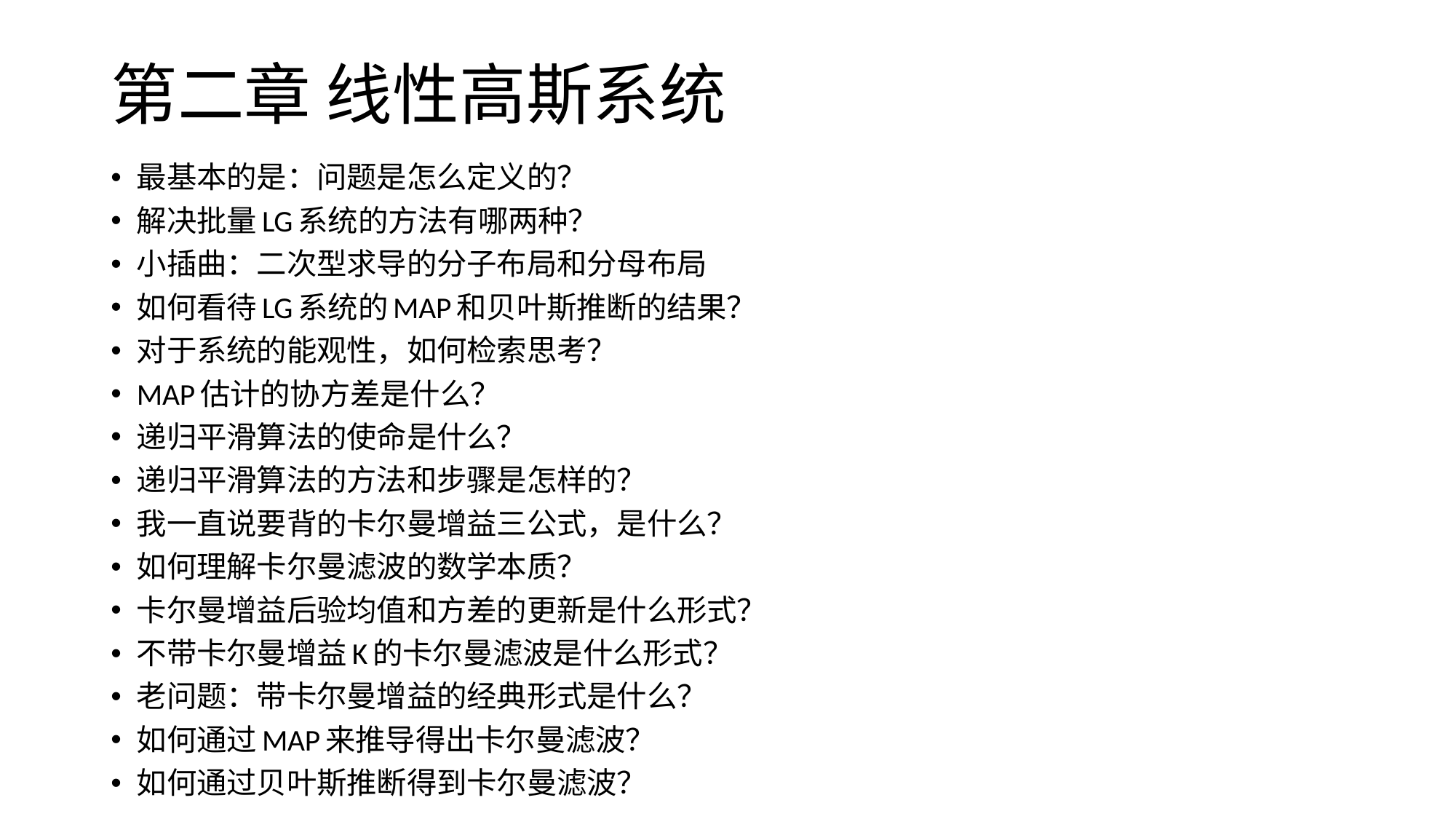

# 第二章 线性高斯系统
最基本的是：问题是怎么定义的？
解决批量LG系统的方法有哪两种？
小插曲：二次型求导的分子布局和分母布局
如何看待LG系统的MAP和贝叶斯推断的结果？
对于系统的能观性，如何检索思考？
MAP估计的协方差是什么？
递归平滑算法的使命是什么？
递归平滑算法的方法和步骤是怎样的？
我一直说要背的卡尔曼增益三公式，是什么？
如何理解卡尔曼滤波的数学本质？
卡尔曼增益后验均值和方差的更新是什么形式？
不带卡尔曼增益K的卡尔曼滤波是什么形式？
老问题：带卡尔曼增益的经典形式是什么？
如何通过MAP来推导得出卡尔曼滤波？
如何通过贝叶斯推断得到卡尔曼滤波？